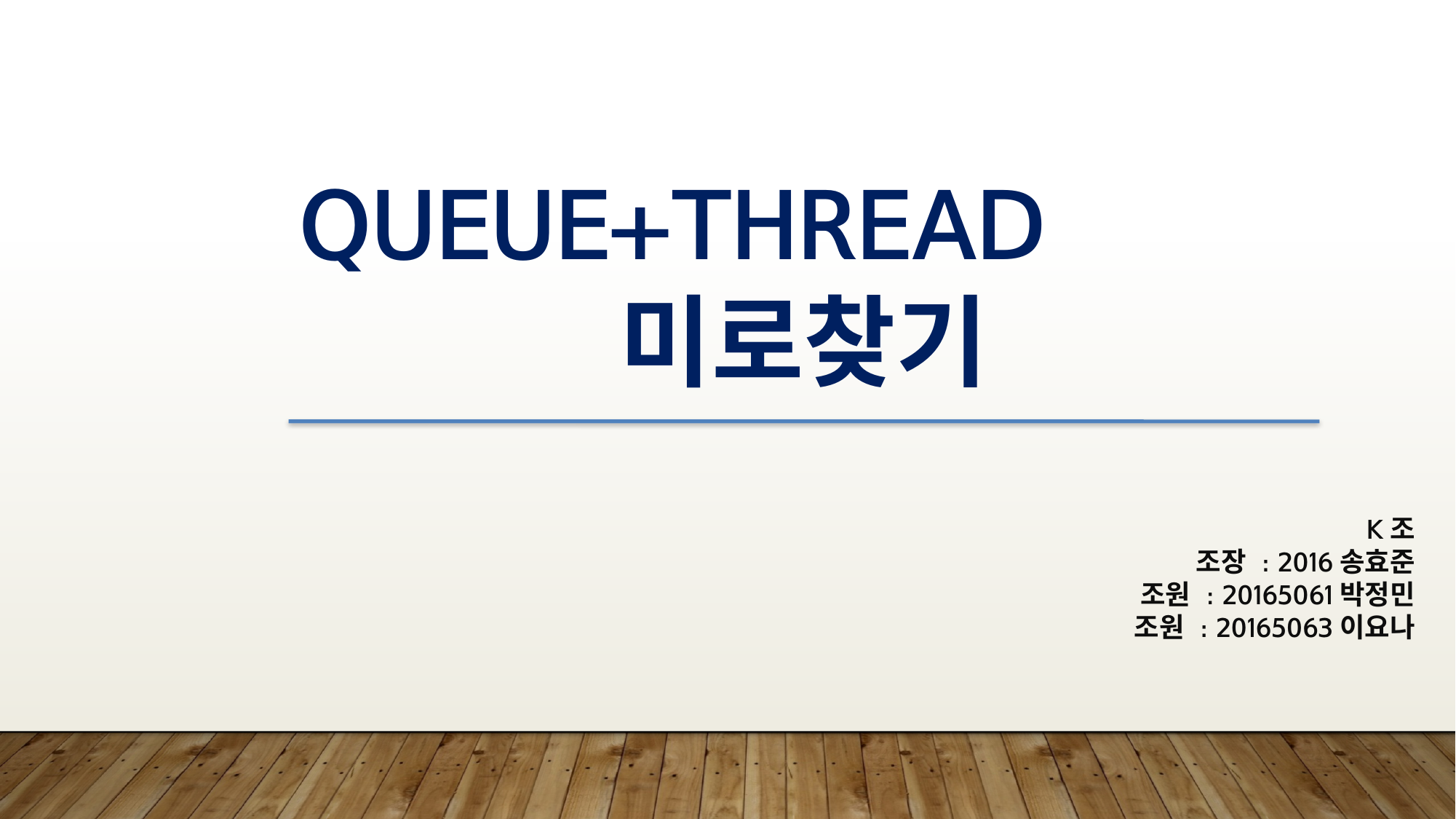

Queue+thread
미로찾기
K조
조장 : 2016송효준
조원 : 20165061박정민
조원 : 20165063이요나